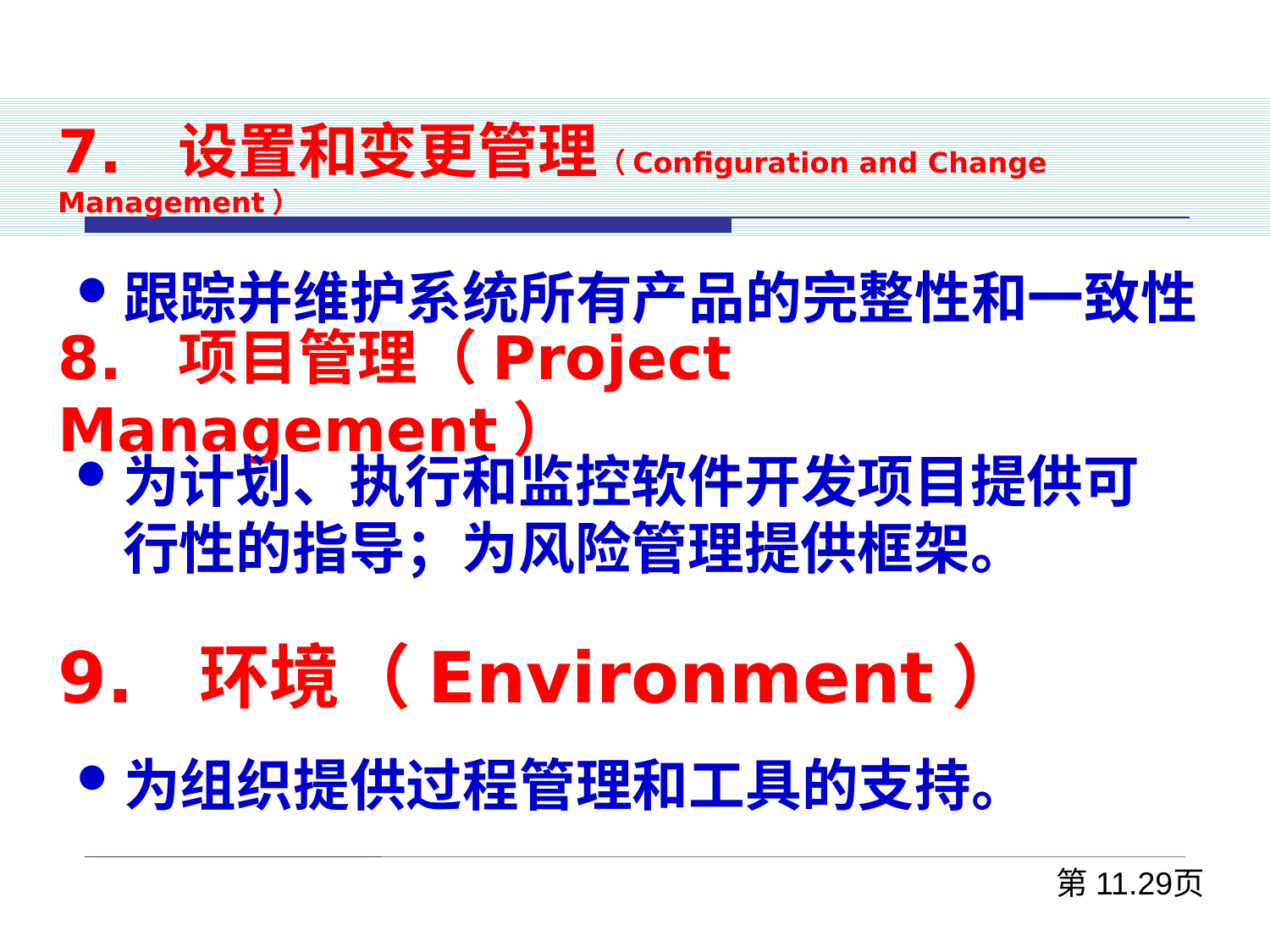

7.  设置和变更管理（Configuration and Change Management）
跟踪并维护系统所有产品的完整性和一致性
8.  项目管理（Project Management）
为计划、执行和监控软件开发项目提供可行性的指导；为风险管理提供框架。
9.  环境（Environment）
为组织提供过程管理和工具的支持。
第11.29页